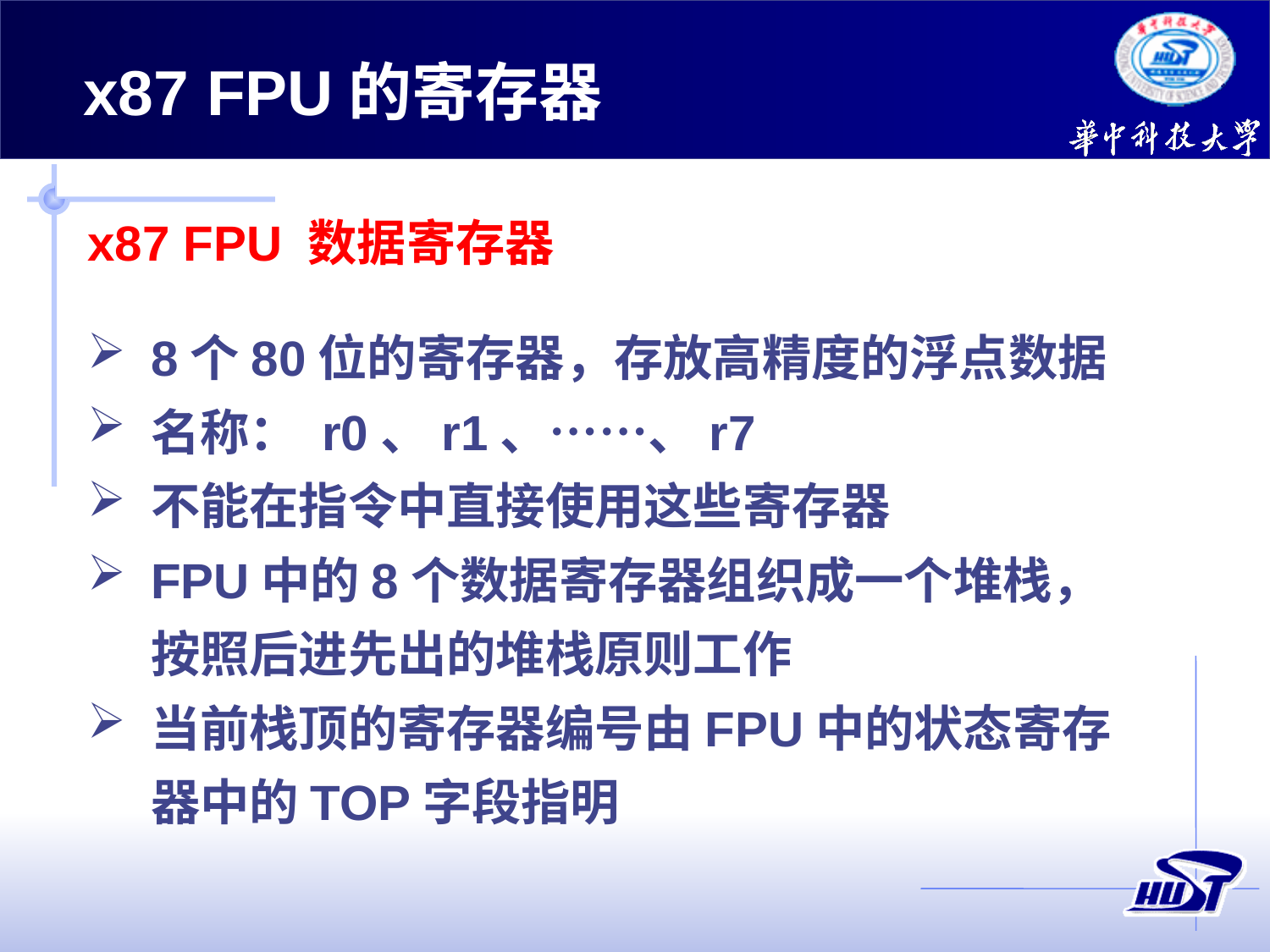

x87 FPU的寄存器
x87 FPU 数据寄存器
8个80位的寄存器，存放高精度的浮点数据
名称： r0、r1、……、r7
不能在指令中直接使用这些寄存器
FPU中的8个数据寄存器组织成一个堆栈，按照后进先出的堆栈原则工作
当前栈顶的寄存器编号由FPU中的状态寄存器中的TOP字段指明